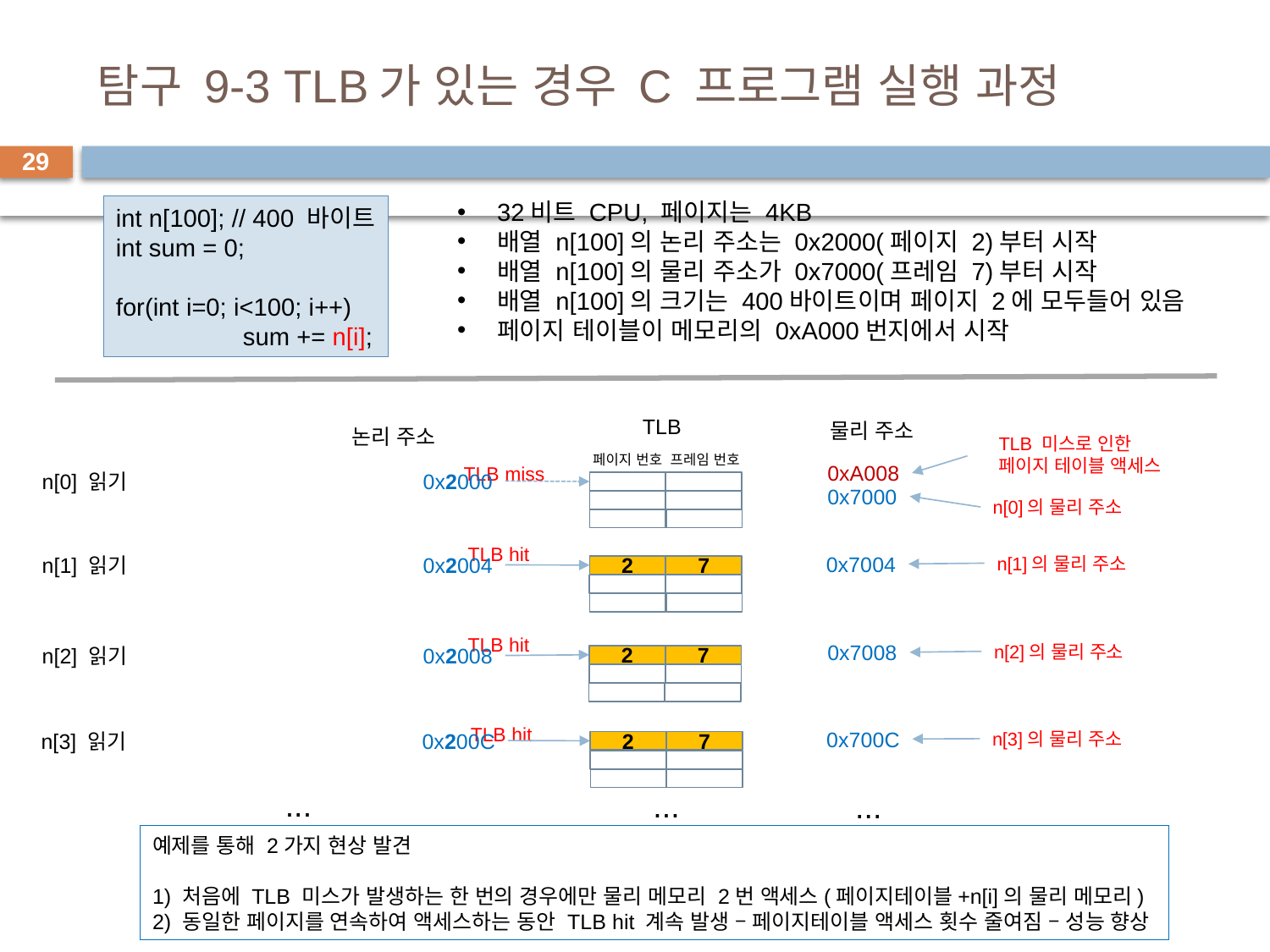

# 탐구 9-3 TLB가 있는 경우 C 프로그램 실행 과정
29
32비트 CPU, 페이지는 4KB
배열 n[100]의 논리 주소는 0x2000(페이지 2)부터 시작
배열 n[100]의 물리 주소가 0x7000(프레임 7)부터 시작
배열 n[100]의 크기는 400바이트이며 페이지 2에 모두들어 있음
페이지 테이블이 메모리의 0xA000번지에서 시작
int n[100]; // 400 바이트
int sum = 0;

for(int i=0; i<100; i++)
	sum += n[i];
TLB
물리 주소
논리 주소
TLB 미스로 인한
페이지 테이블 액세스
페이지 번호  프레임 번호
0xA008
TLB miss
n[0] 읽기 			0x2000

0x7000
n[0]의 물리 주소

TLB hit
0x7004
n[1]의 물리 주소
n[1] 읽기 			0x2004
2
7

TLB hit
0x7008
n[2]의 물리 주소
n[2] 읽기 			0x2008
2
7

TLB hit
0x700C
n[3]의 물리 주소
n[3] 읽기 			0x200C
2
7

...
...
...
예제를 통해 2가지 현상 발견

1) 처음에 TLB 미스가 발생하는 한 번의 경우에만 물리 메모리 2번 액세스(페이지테이블+n[i]의 물리 메모리)
2) 동일한 페이지를 연속하여 액세스하는 동안 TLB hit 계속 발생 – 페이지테이블 액세스 횟수 줄여짐 – 성능 향상